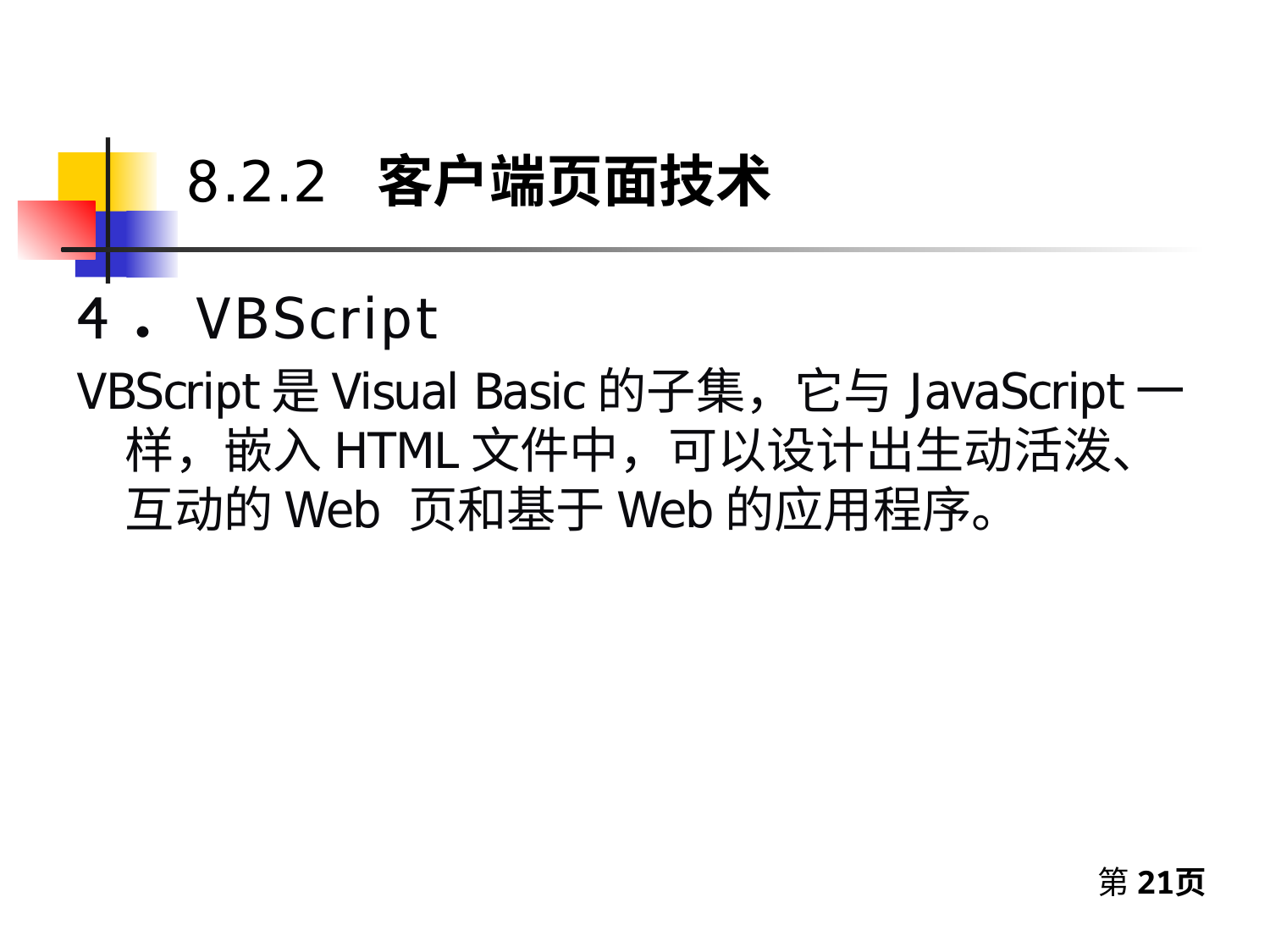

8.2.2  客户端页面技术
4．VBScript
VBScript是Visual Basic的子集，它与JavaScript一样，嵌入HTML文件中，可以设计出生动活泼、互动的Web 页和基于Web的应用程序。